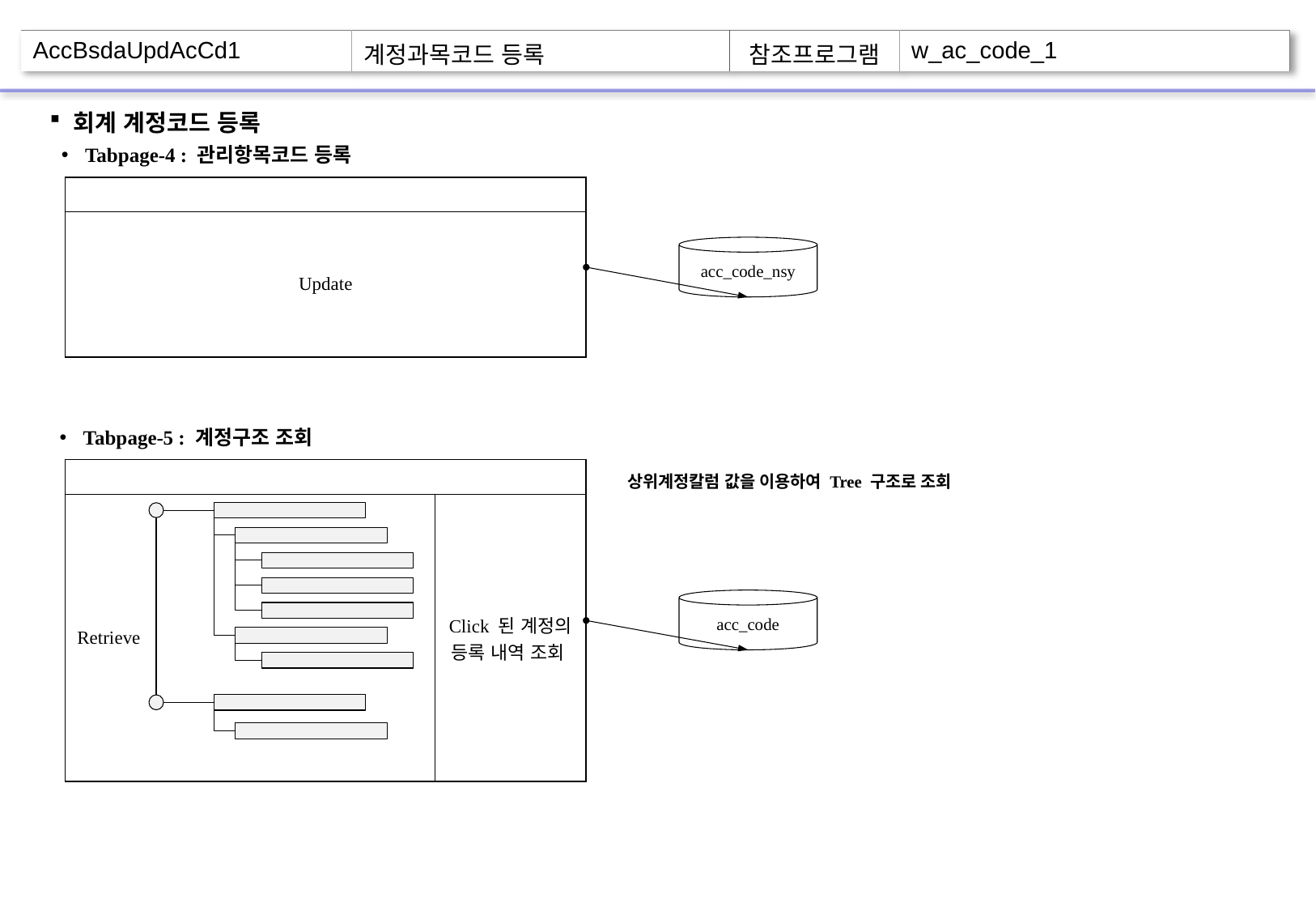

| AccBsdaUpdAcCd1 | 계정과목코드 등록 | 참조프로그램 | w\_ac\_code\_1 |
| --- | --- | --- | --- |
회계 계정코드 등록
Tabpage-4 : 관리항목코드 등록
|  |
| --- |
| Update |
acc_code_nsy
Tabpage-5 : 계정구조 조회
|  |  |
| --- | --- |
| Retrieve | Click 된 계정의 등록 내역 조회 |
상위계정칼럼 값을 이용하여 Tree 구조로 조회

acc_code